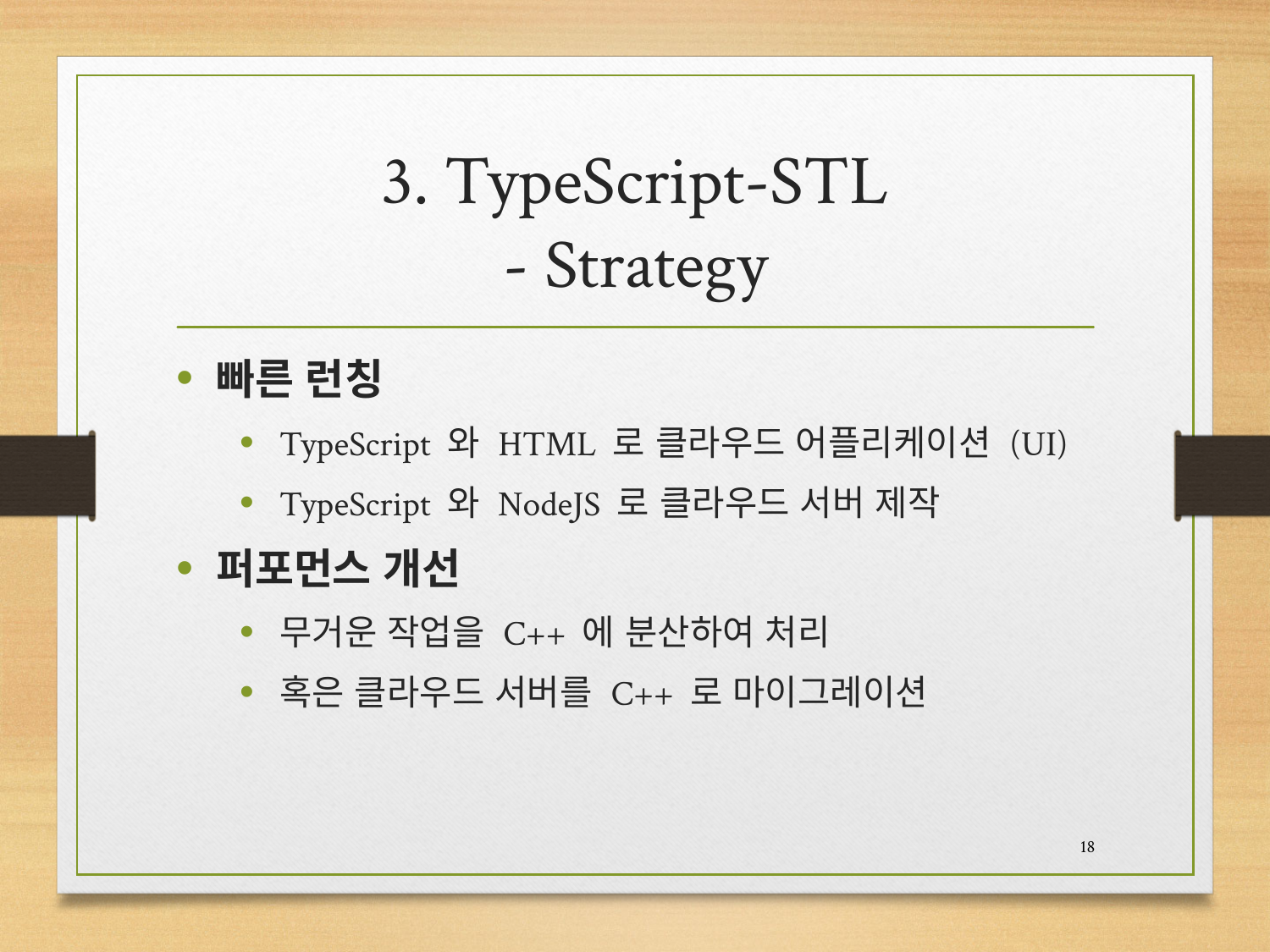

# 3. TypeScript-STL - Strategy
빠른 런칭
TypeScript 와 HTML 로 클라우드 어플리케이션 (UI)
TypeScript 와 NodeJS 로 클라우드 서버 제작
퍼포먼스 개선
무거운 작업을 C++ 에 분산하여 처리
혹은 클라우드 서버를 C++ 로 마이그레이션
18